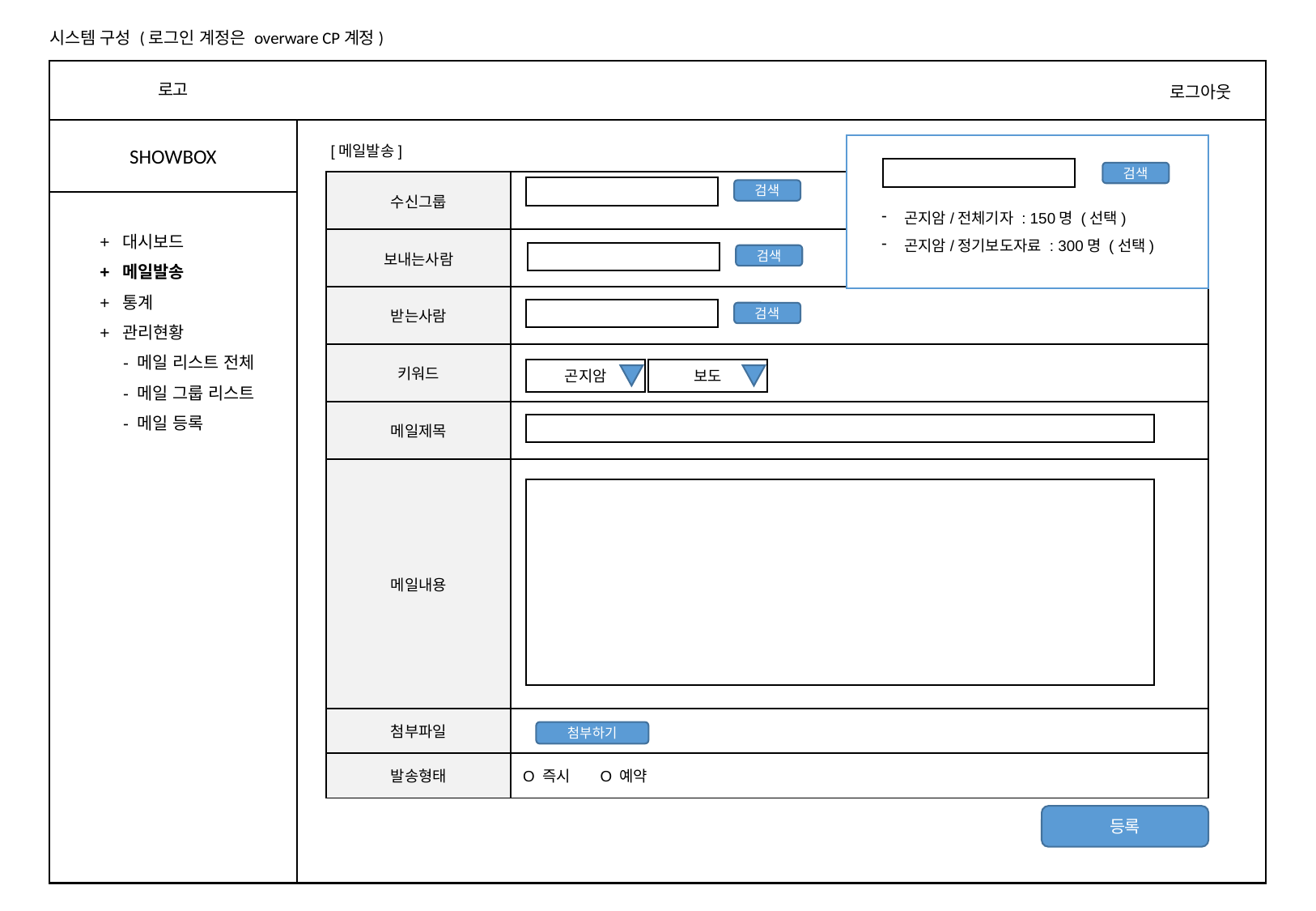

시스템 구성 (로그인 계정은 overware CP계정)

로고
로그아웃

SHOWBOX
[메일발송]

검색
곤지암/전체기자 : 150명 (선택)
곤지암/정기보도자료 : 300명 (선택)
| 수신그룹 |  |
| --- | --- |
| 보내는사람 |  |
| 받는사람 |  |
| 키워드 |  |
| 메일제목 |  |
| 메일내용 |  |
| 첨부파일 |  |
| 발송형태 | O 즉시 O 예약 |

검색

+  대시보드
+  메일발송
+  통계
+  관리현황
     - 메일 리스트 전체
     - 메일 그룹 리스트
     - 메일 등록

검색

검색
곤지암

보도

첨부하기
등록